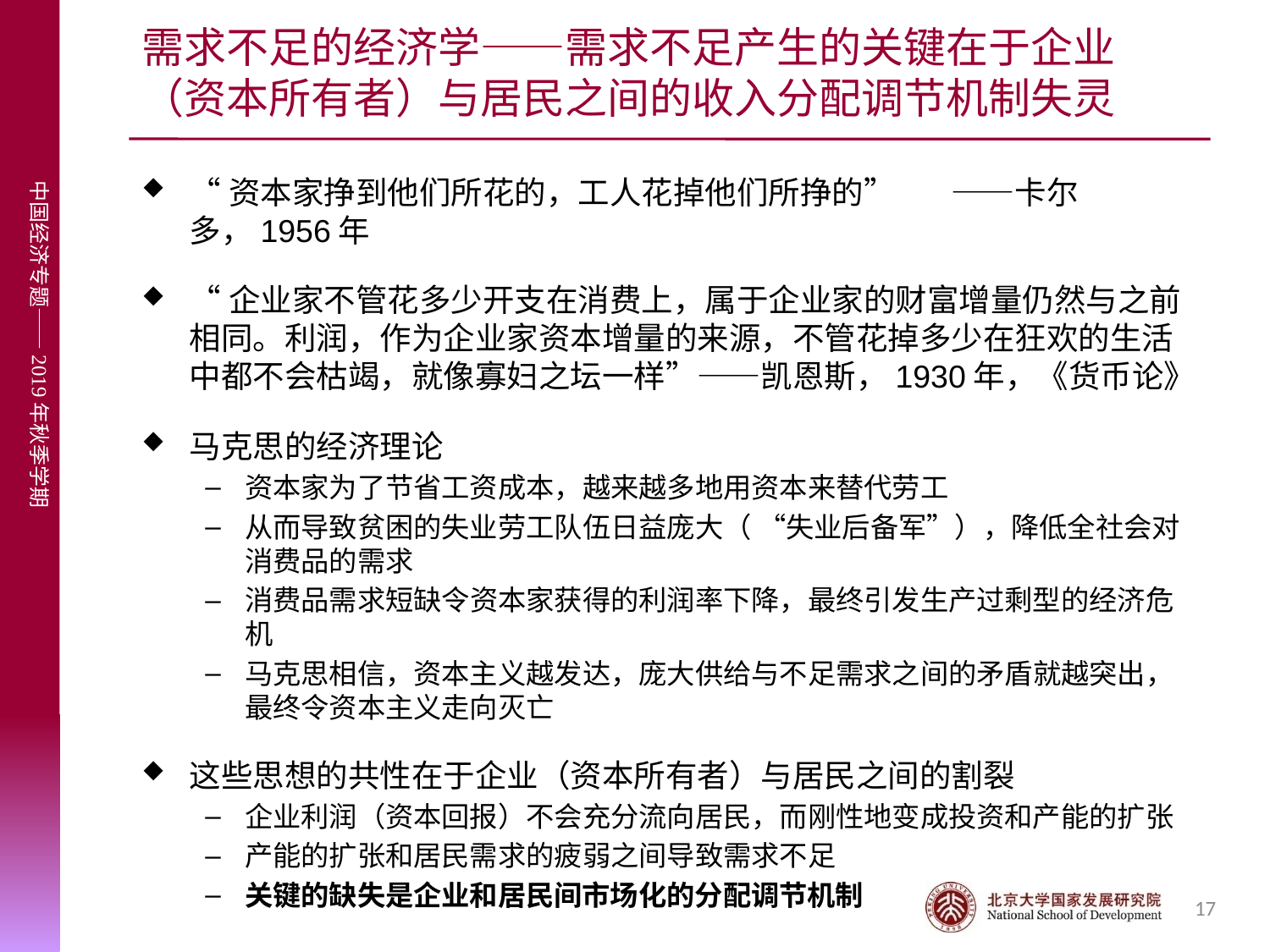

# 需求不足的经济学——需求不足产生的关键在于企业（资本所有者）与居民之间的收入分配调节机制失灵
“资本家挣到他们所花的，工人花掉他们所挣的”	——卡尔多，1956年
“企业家不管花多少开支在消费上，属于企业家的财富增量仍然与之前相同。利润，作为企业家资本增量的来源，不管花掉多少在狂欢的生活中都不会枯竭，就像寡妇之坛一样”——凯恩斯，1930年，《货币论》
马克思的经济理论
资本家为了节省工资成本，越来越多地用资本来替代劳工
从而导致贫困的失业劳工队伍日益庞大（ “失业后备军”），降低全社会对消费品的需求
消费品需求短缺令资本家获得的利润率下降，最终引发生产过剩型的经济危机
马克思相信，资本主义越发达，庞大供给与不足需求之间的矛盾就越突出，最终令资本主义走向灭亡
这些思想的共性在于企业（资本所有者）与居民之间的割裂
企业利润（资本回报）不会充分流向居民，而刚性地变成投资和产能的扩张
产能的扩张和居民需求的疲弱之间导致需求不足
关键的缺失是企业和居民间市场化的分配调节机制
17